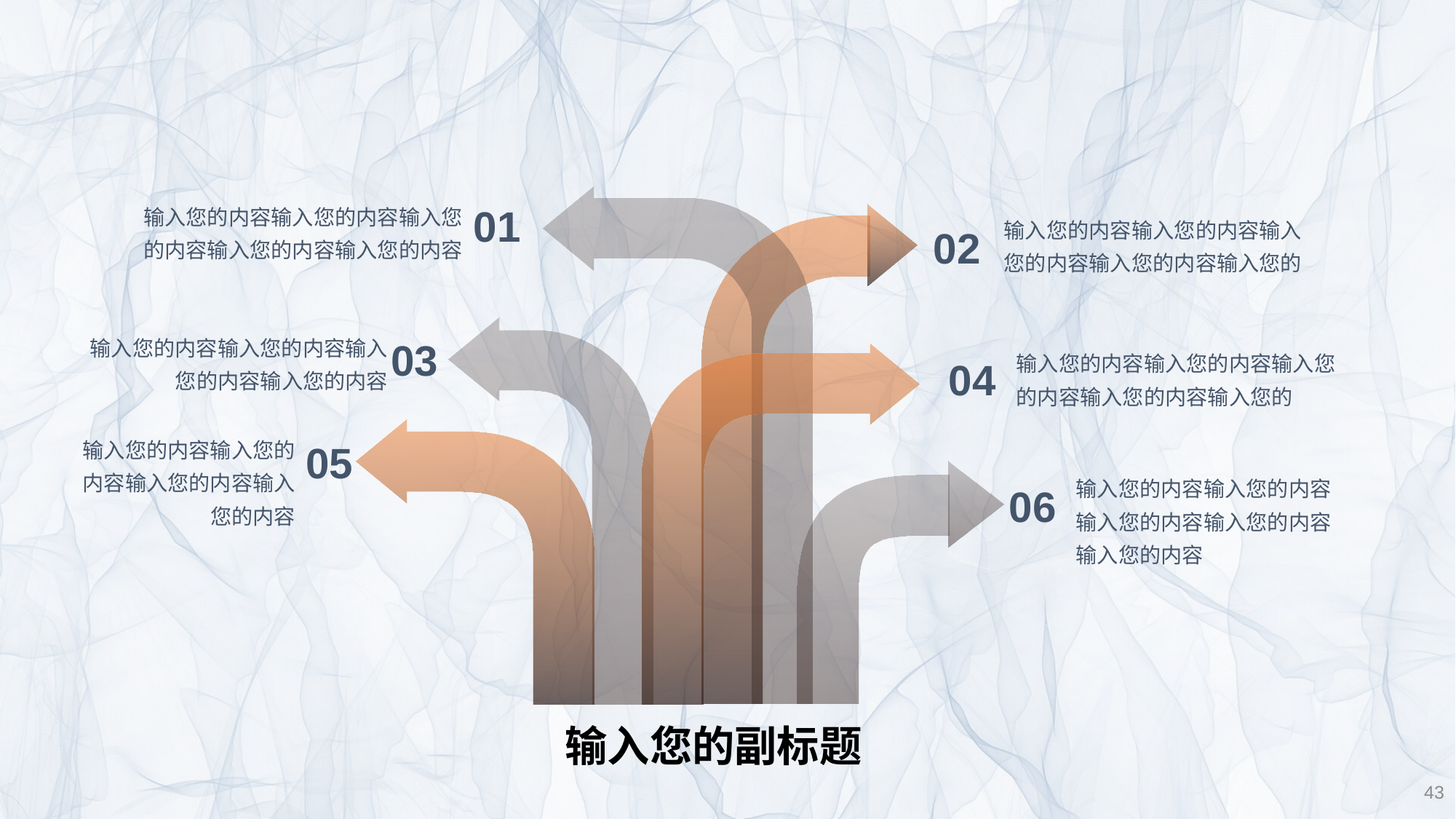

01
输入您的内容输入您的内容输入您的内容输入您的内容输入您的内容

输入您的内容输入您的内容输入您的内容输入您的内容输入您的
02

输入您的内容输入您的内容输入您的内容输入您的内容
03
输入您的内容输入您的内容输入您的内容输入您的内容输入您的
04

输入您的内容输入您的内容输入您的内容输入您的内容
05

输入您的内容输入您的内容输入您的内容输入您的内容输入您的内容
06
输入您的副标题
43